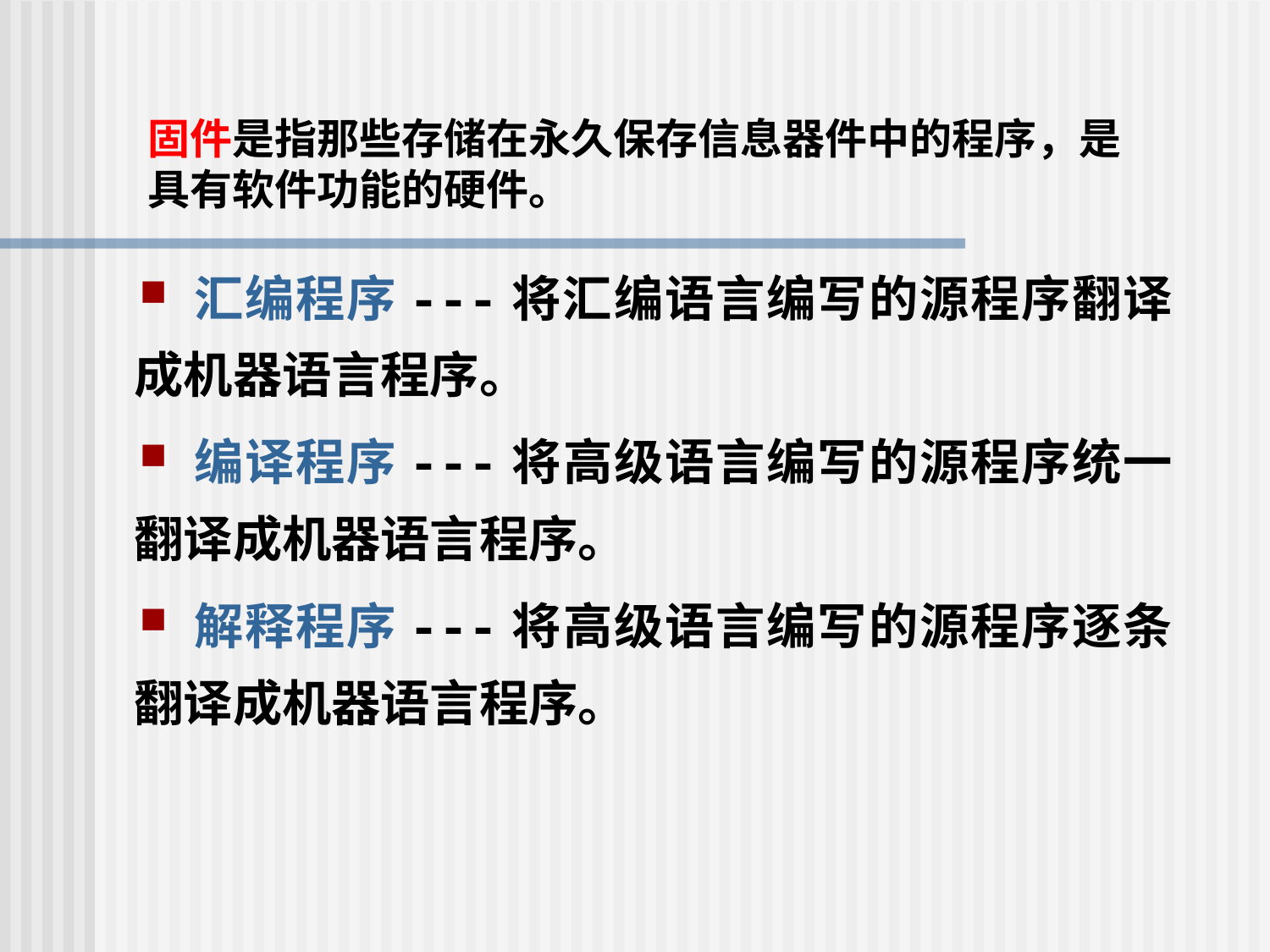

固件是指那些存储在永久保存信息器件中的程序，是具有软件功能的硬件。
 汇编程序---将汇编语言编写的源程序翻译成机器语言程序。
 编译程序---将高级语言编写的源程序统一翻译成机器语言程序。
 解释程序---将高级语言编写的源程序逐条翻译成机器语言程序。